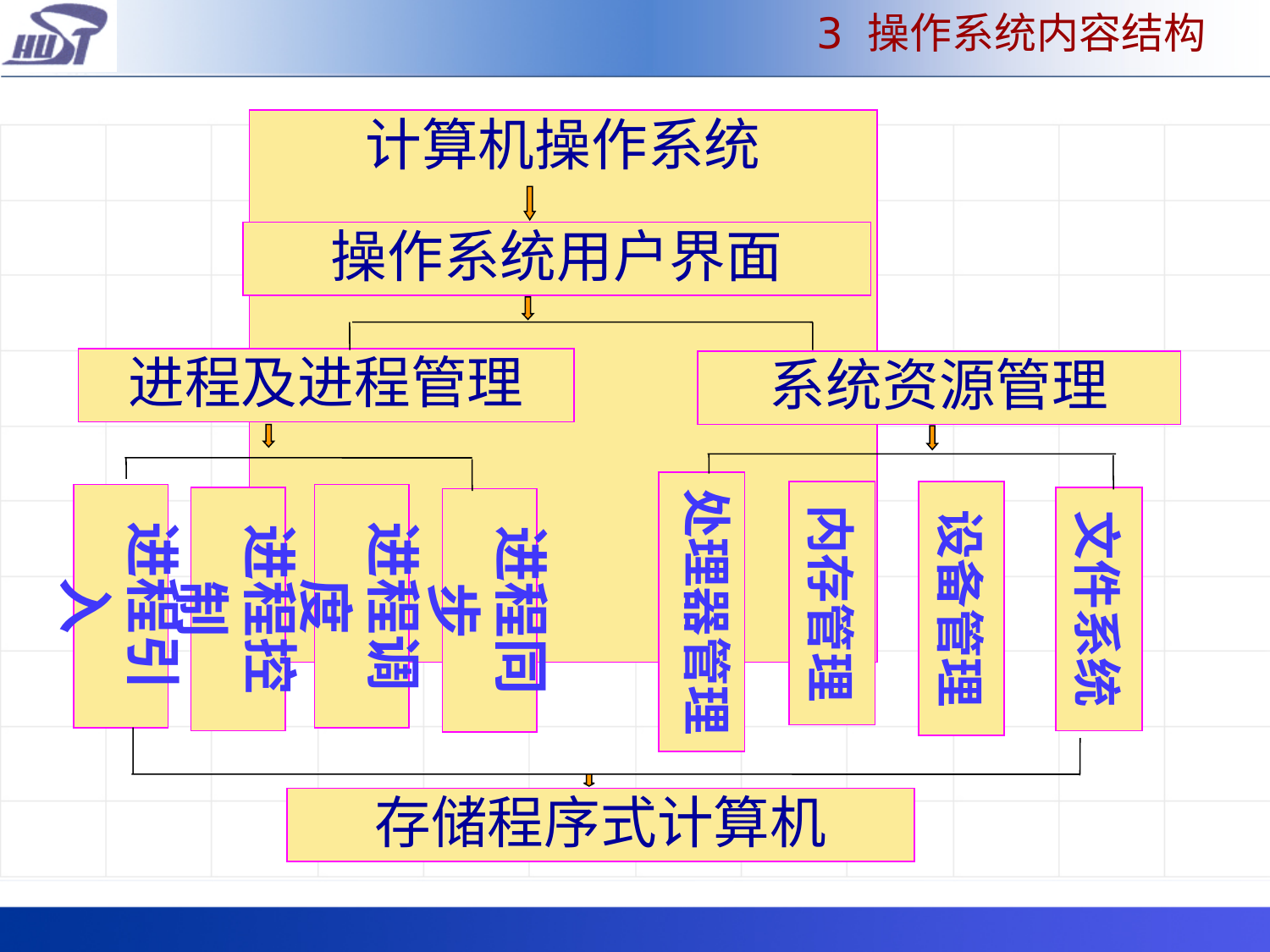

3 操作系统内容结构
# 计算机操作系统

操作系统用户界面

进程及进程管理
系统资源管理

处理器管理
内存管理
设备管理
进程引入
进程调度
文件系统
进程控制
进程同步

存储程序式计算机